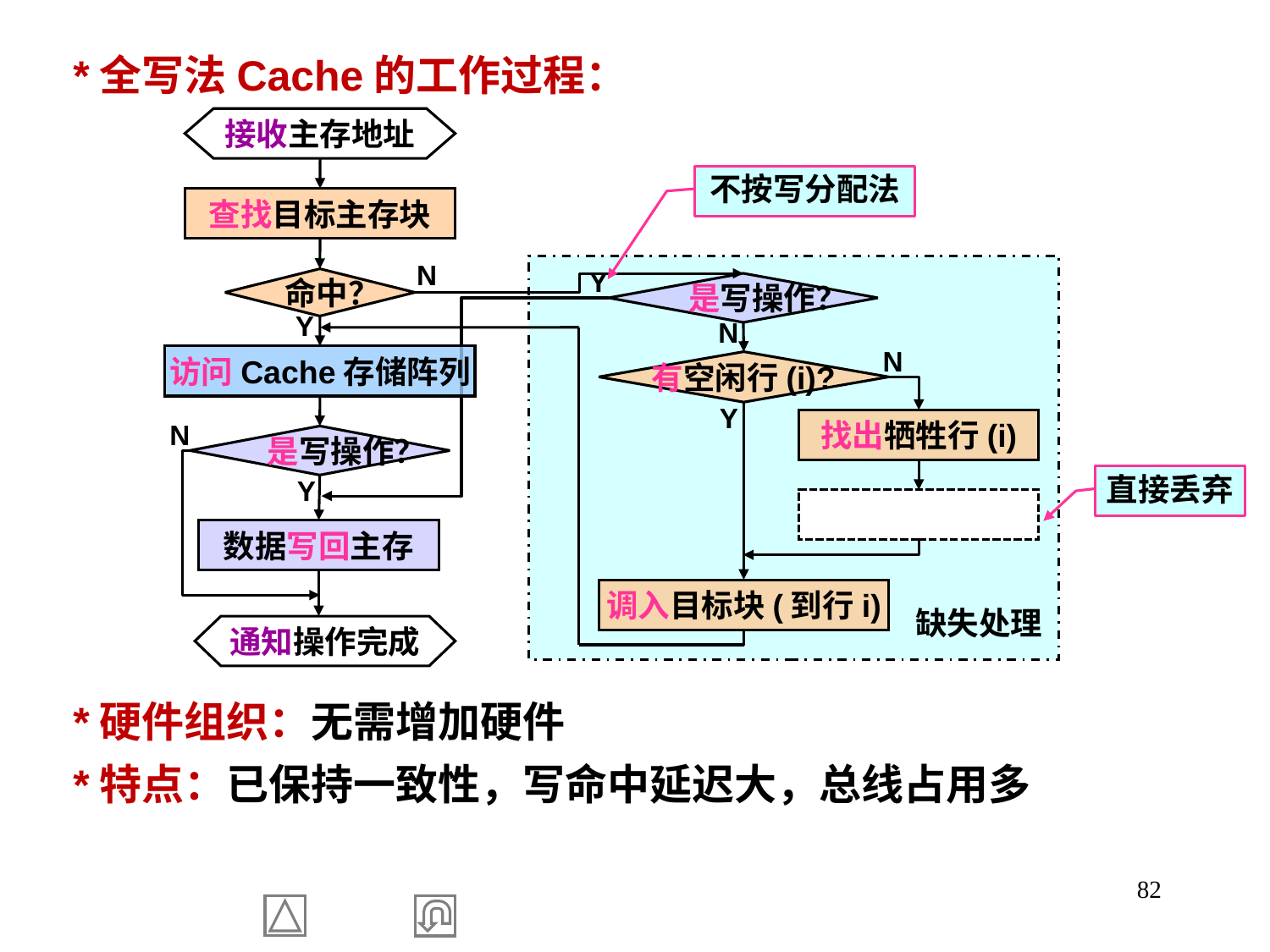

*全写法Cache的工作过程：
接收主存地址
查找目标主存块
N
命中？
Y

访问Cache存储阵列
N
是写操作？
Y
数据写回主存
通知操作完成
不按写分配法

Y
是写操作？
N

N
有空闲行(i)?
Y
找出牺牲行(i)

调入目标块(到行i)
缺失处理
直接丢弃
   *硬件组织：无需增加硬件
   *特点：已保持一致性，写命中延迟大，总线占用多
82